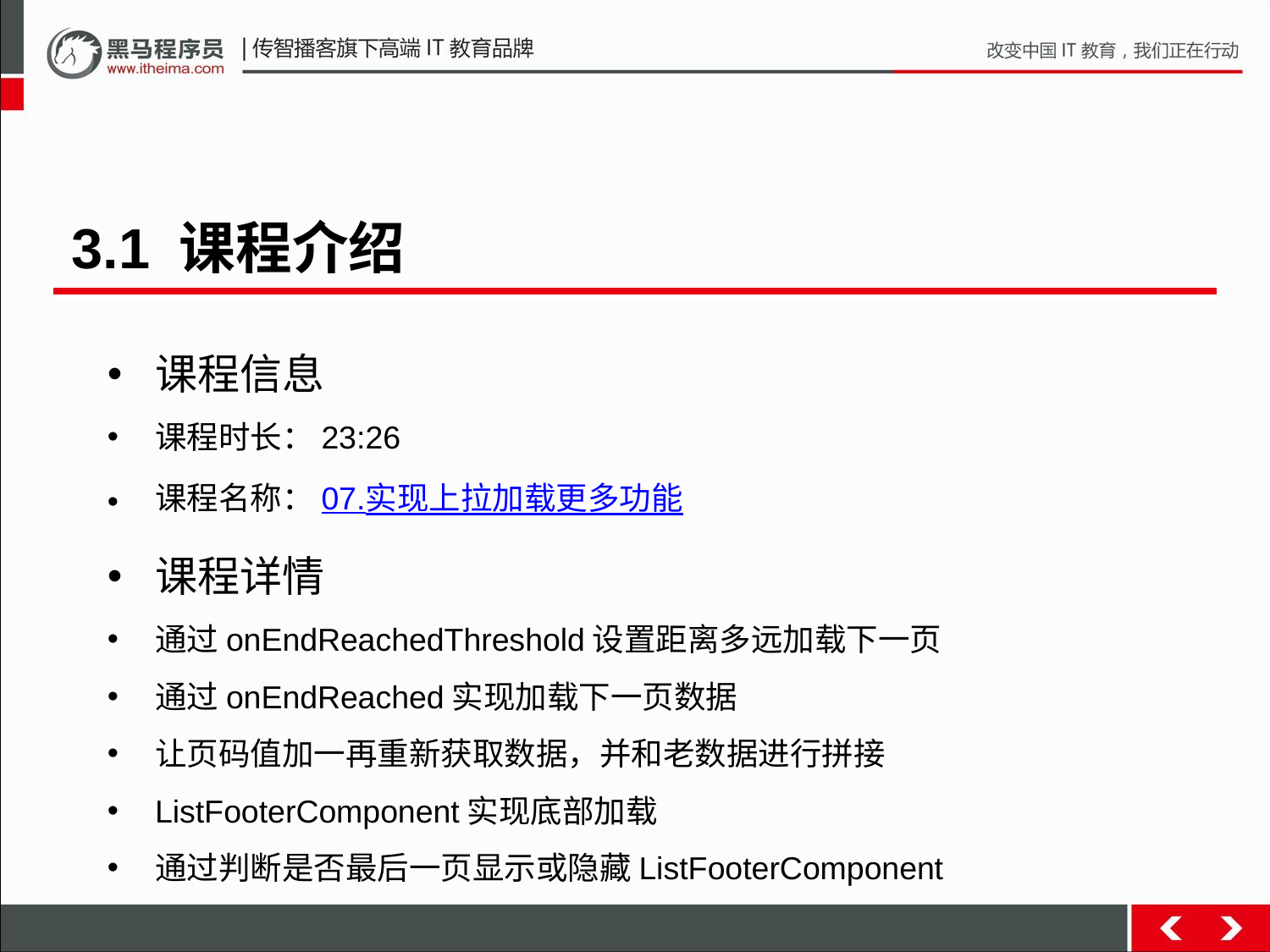

3.1 课程介绍
课程信息
课程时长：23:26
课程名称：07.实现上拉加载更多功能
课程详情
通过onEndReachedThreshold设置距离多远加载下一页
通过onEndReached实现加载下一页数据
让页码值加一再重新获取数据，并和老数据进行拼接
ListFooterComponent实现底部加载
通过判断是否最后一页显示或隐藏ListFooterComponent